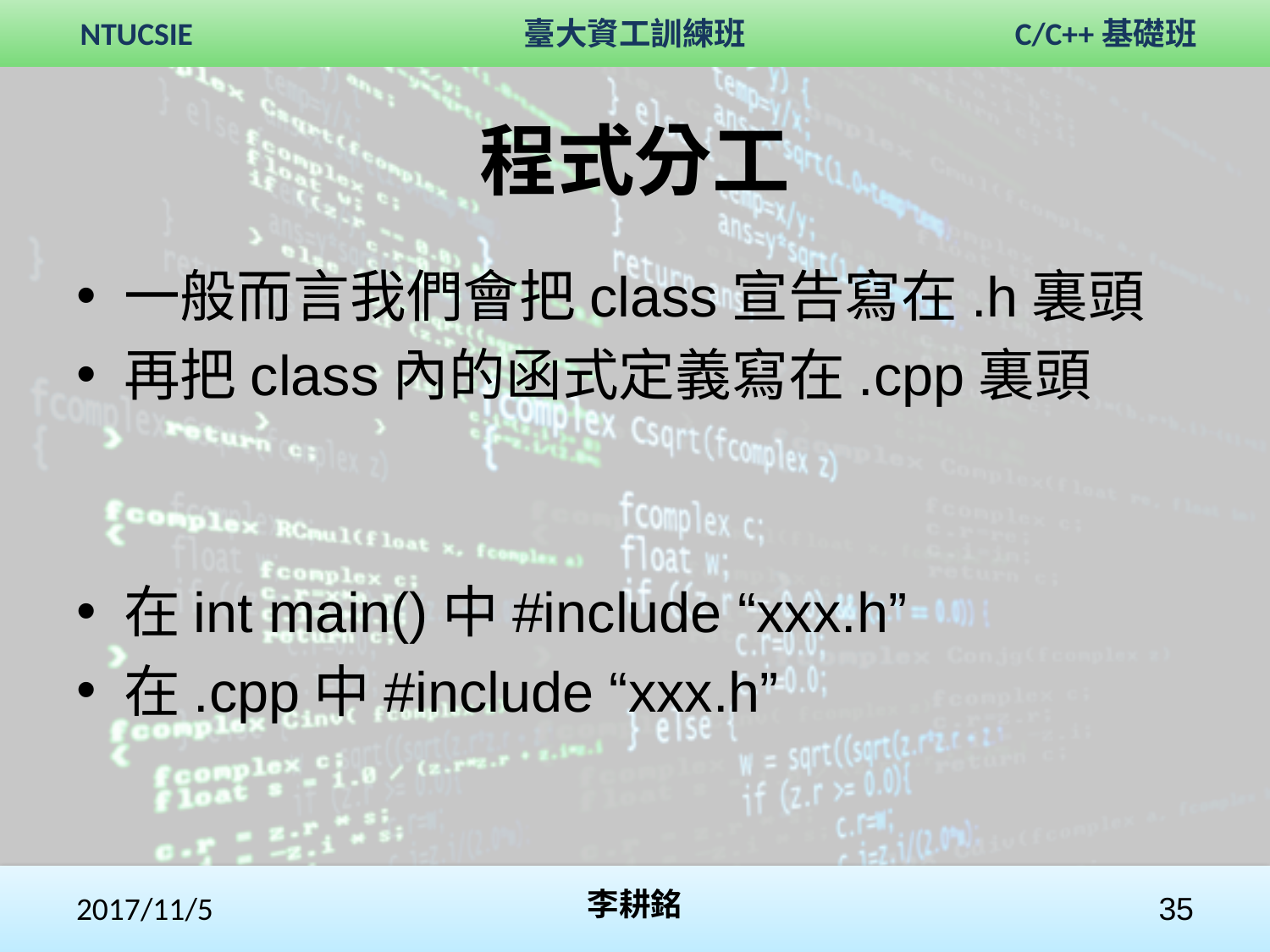

# 程式分工
一般而言我們會把class宣告寫在.h裏頭
再把class內的函式定義寫在.cpp裏頭

在int main()中#include “xxx.h”
在.cpp中#include “xxx.h”
2017/11/5
李耕銘
35